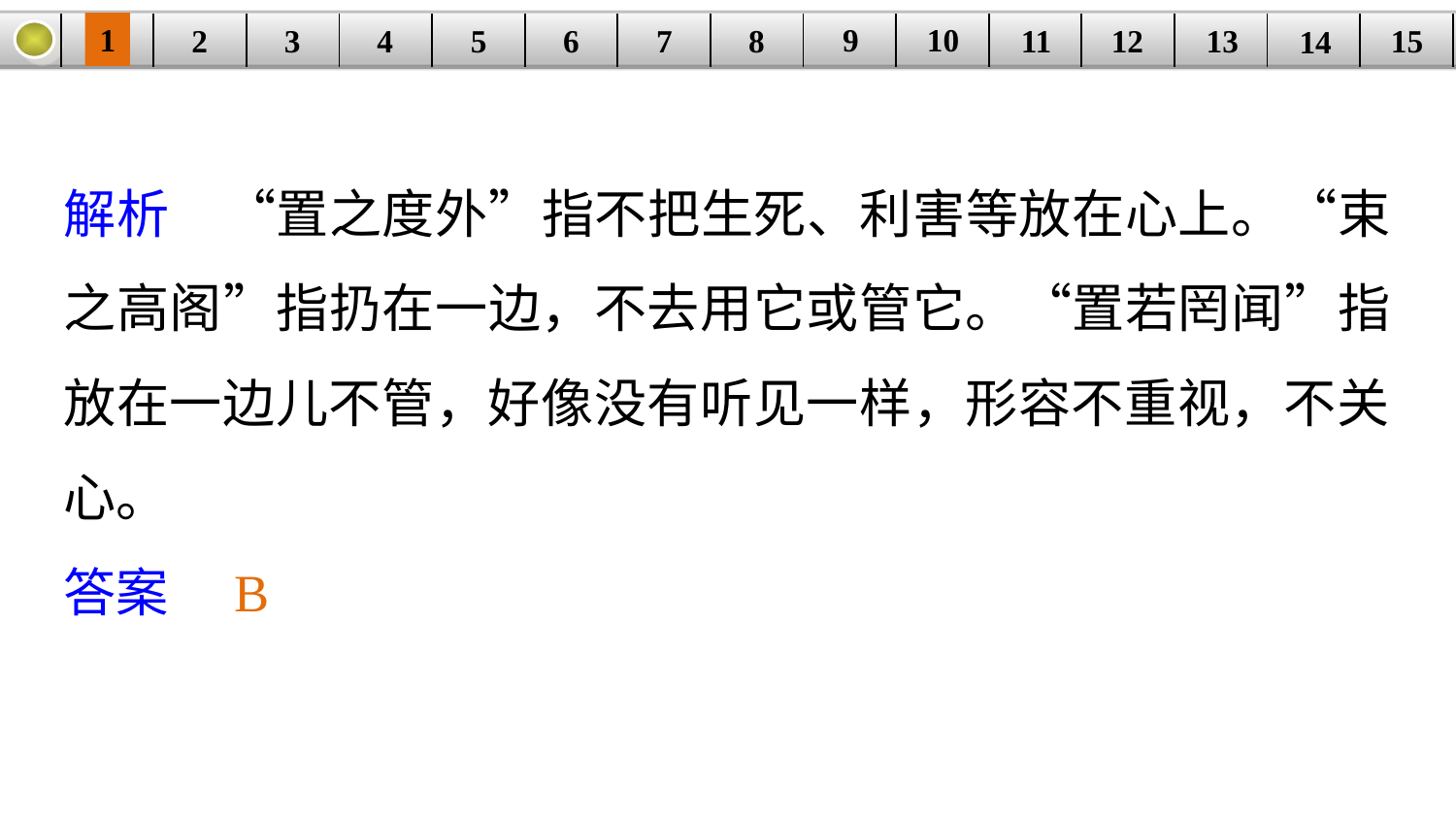

9
10
1
3
4
5
6
8
11
2
12
15
|  |  |  |  |  |  |  |  |  |  |  |  |  |  |  |
| --- | --- | --- | --- | --- | --- | --- | --- | --- | --- | --- | --- | --- | --- | --- |
7
13
14

解析　“置之度外”指不把生死、利害等放在心上。“束之高阁”指扔在一边，不去用它或管它。“置若罔闻”指放在一边儿不管，好像没有听见一样，形容不重视，不关心。
答案　B